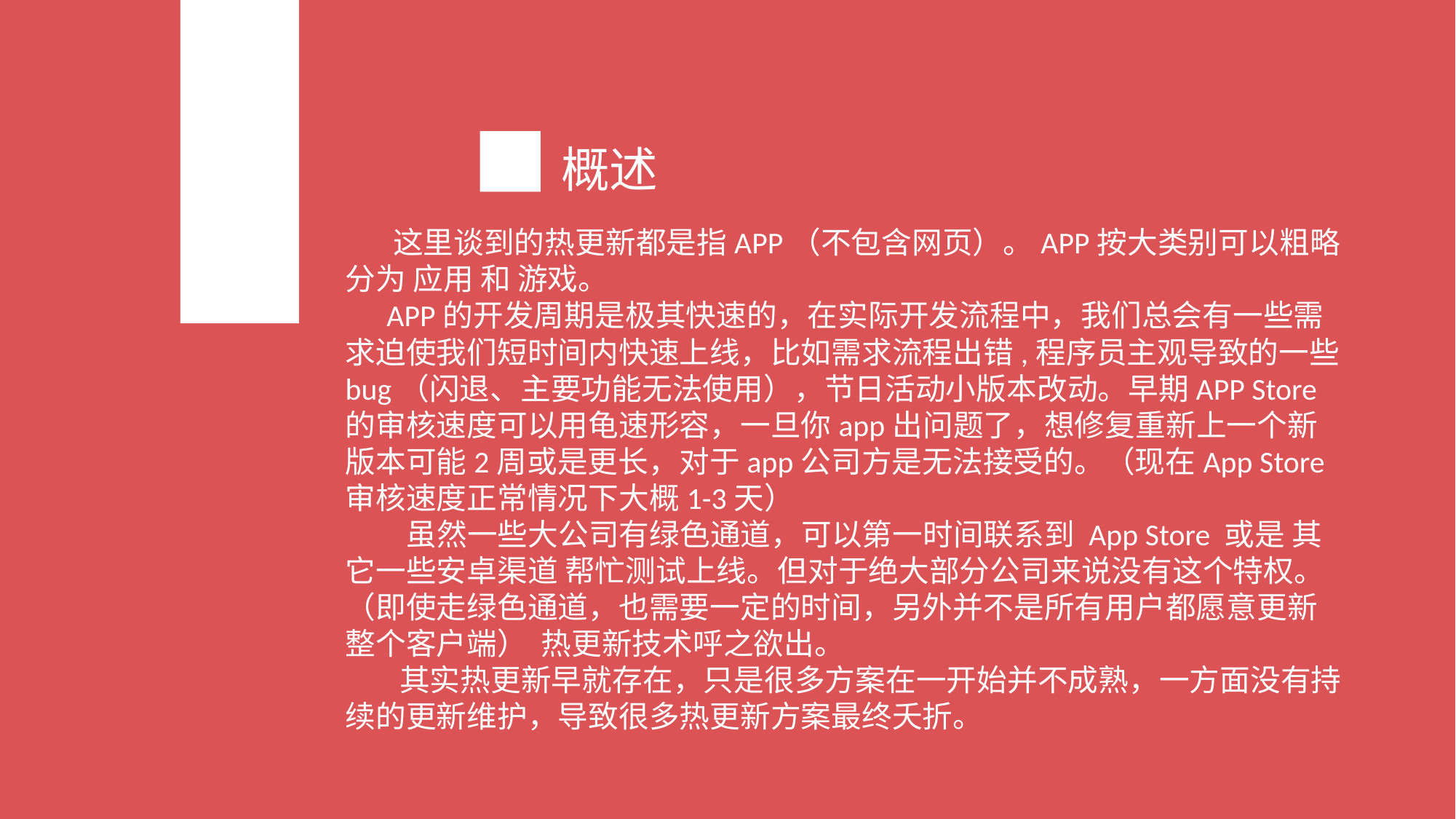

概述
      这里谈到的热更新都是指APP（不包含网页）。APP按大类别可以粗略分为 应用 和 游戏。
      APP的开发周期是极其快速的，在实际开发流程中，我们总会有一些需求迫使我们短时间内快速上线，比如需求流程出错,程序员主观导致的一些bug（闪退、主要功能无法使用），节日活动小版本改动。早期APP Store 的审核速度可以用龟速形容，一旦你app出问题了，想修复重新上一个新版本可能2周或是更长，对于app公司方是无法接受的。（现在App Store审核速度正常情况下大概1-3天）
        虽然一些大公司有绿色通道，可以第一时间联系到 App Store 或是 其它一些安卓渠道 帮忙测试上线。但对于绝大部分公司来说没有这个特权。（即使走绿色通道，也需要一定的时间，另外并不是所有用户都愿意更新整个客户端）  热更新技术呼之欲出。
       其实热更新早就存在，只是很多方案在一开始并不成熟，一方面没有持续的更新维护，导致很多热更新方案最终夭折。